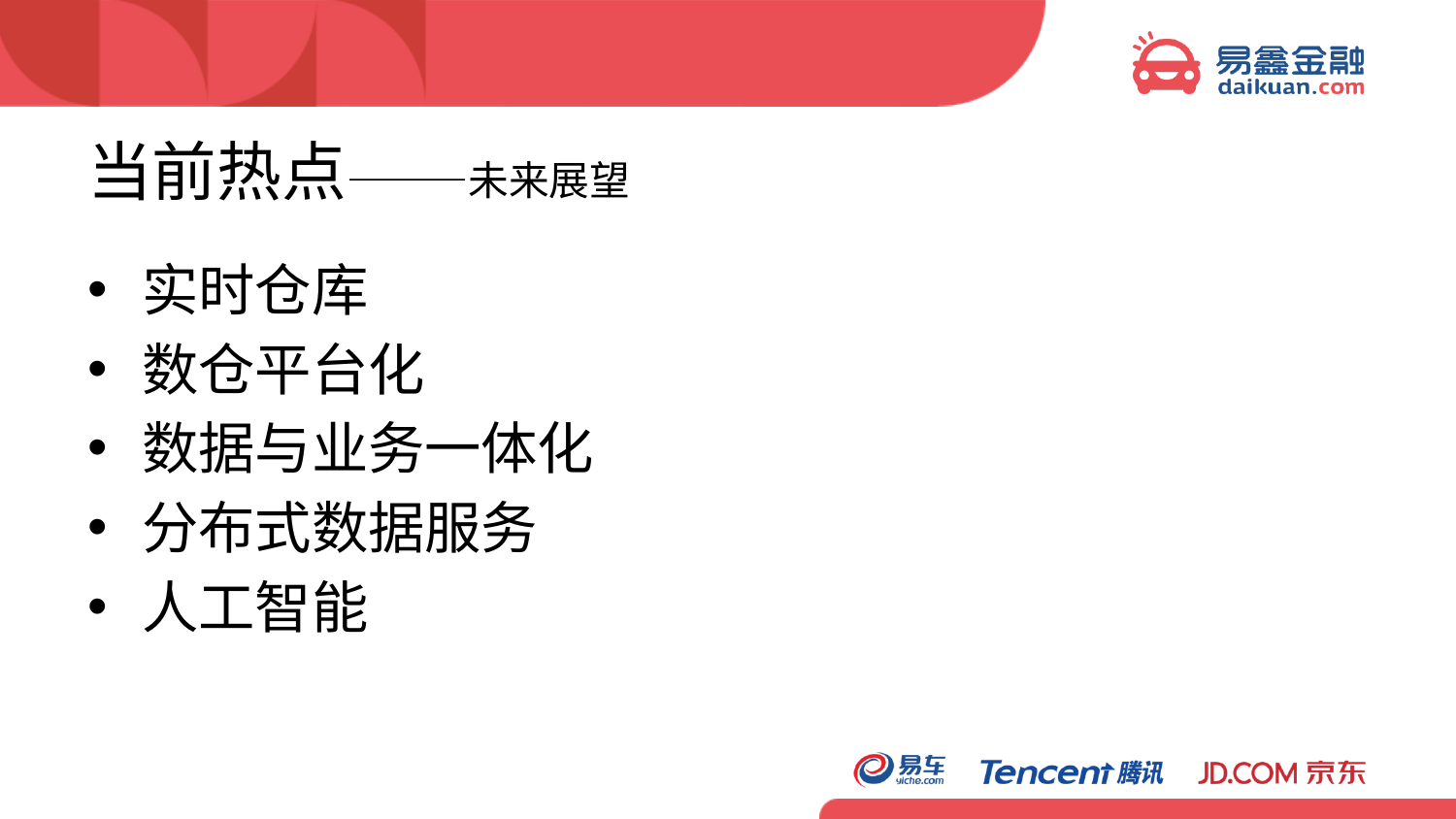

# 当前热点———未来展望
实时仓库
数仓平台化
数据与业务一体化
分布式数据服务
人工智能